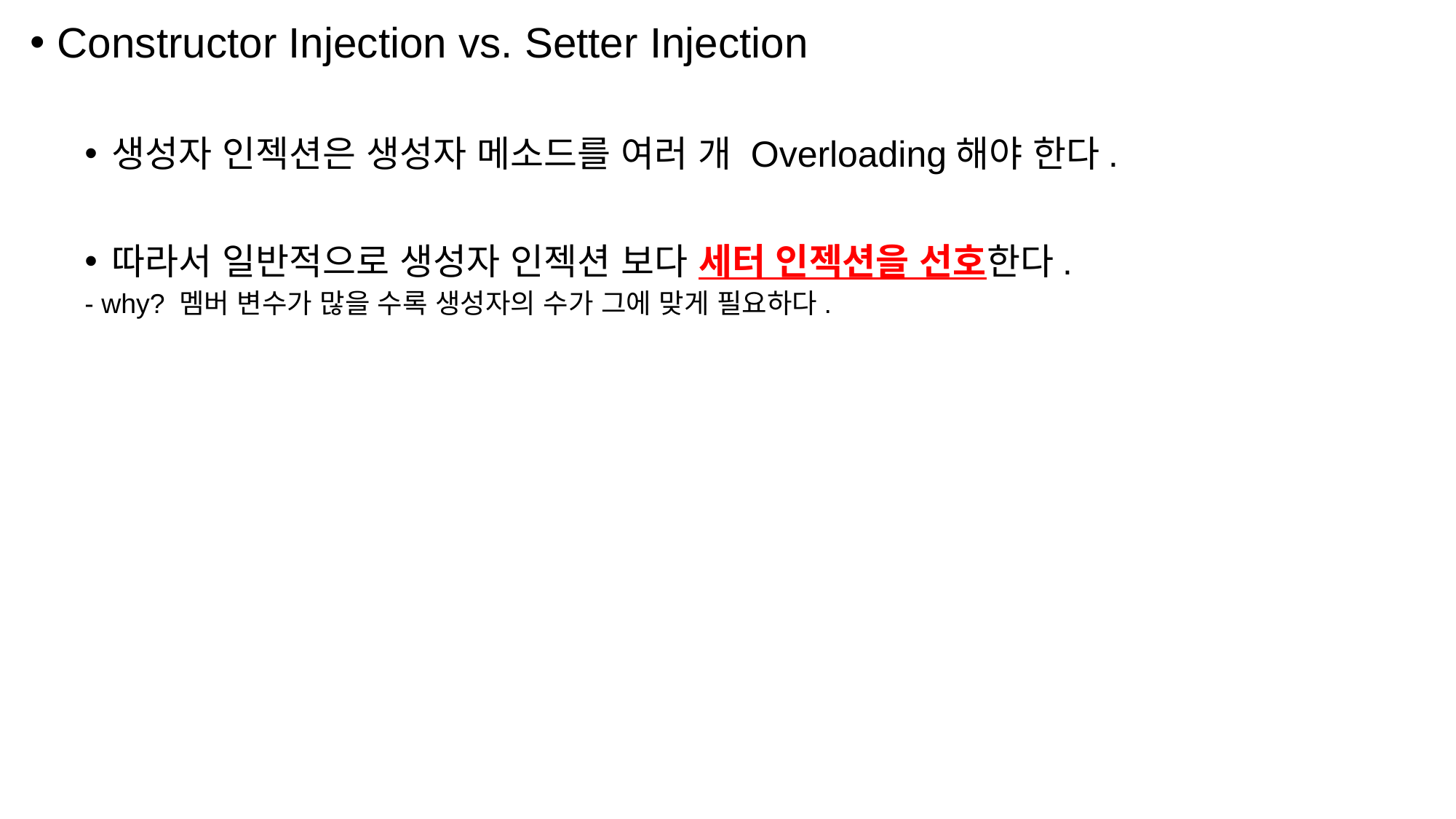

Constructor Injection vs. Setter Injection

생성자 인젝션은 생성자 메소드를 여러 개 Overloading해야 한다.

따라서 일반적으로 생성자 인젝션 보다 세터 인젝션을 선호한다.
- why? 멤버 변수가 많을 수록 생성자의 수가 그에 맞게 필요하다.